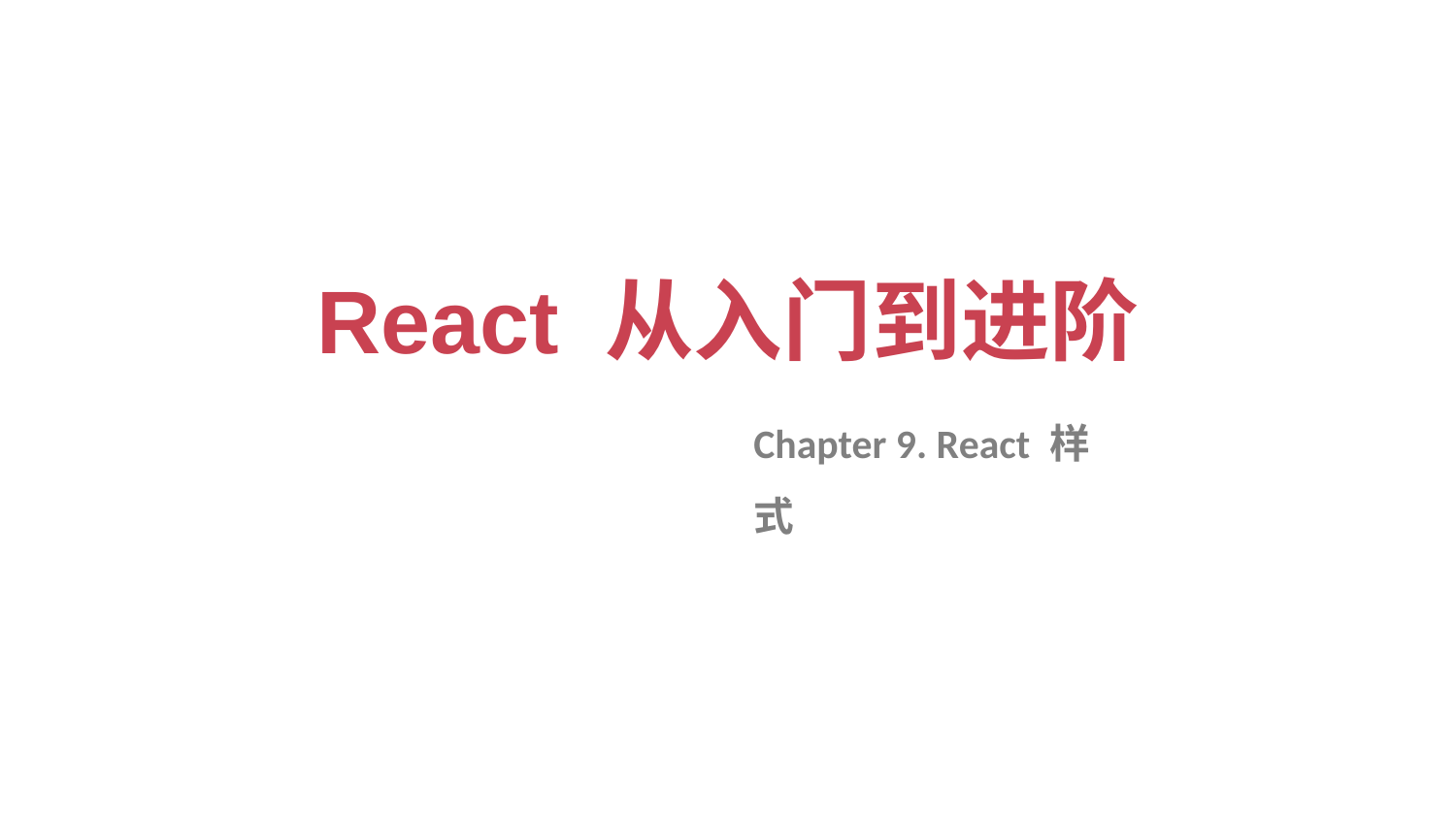

# React 从入门到进阶
Chapter 9. React 样式